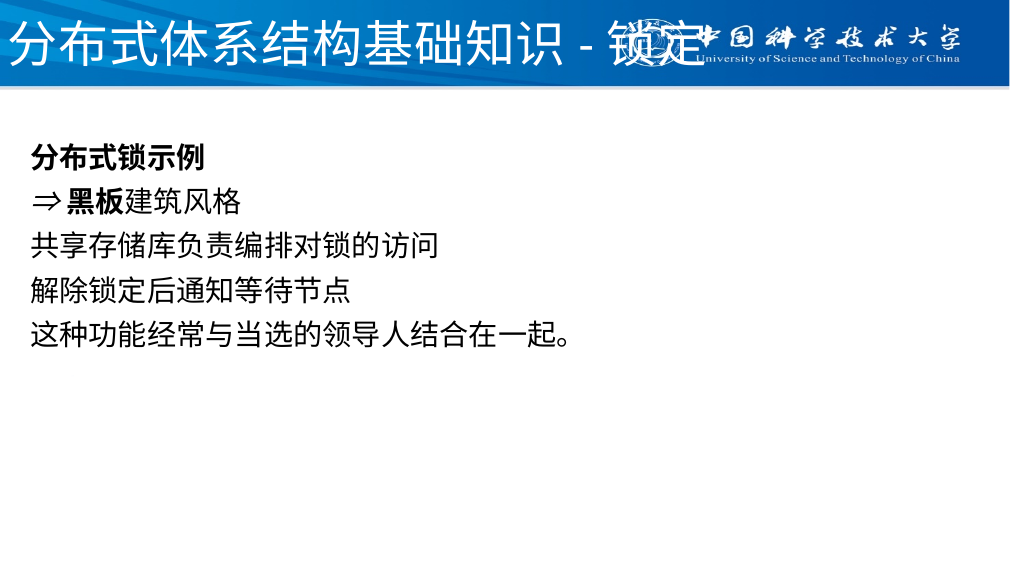

# 分布式体系结构基础知识-锁定
分布式锁示例
⇒黑板建筑风格
共享存储库负责编排对锁的访问
解除锁定后通知等待节点
这种功能经常与当选的领导人结合在一起。